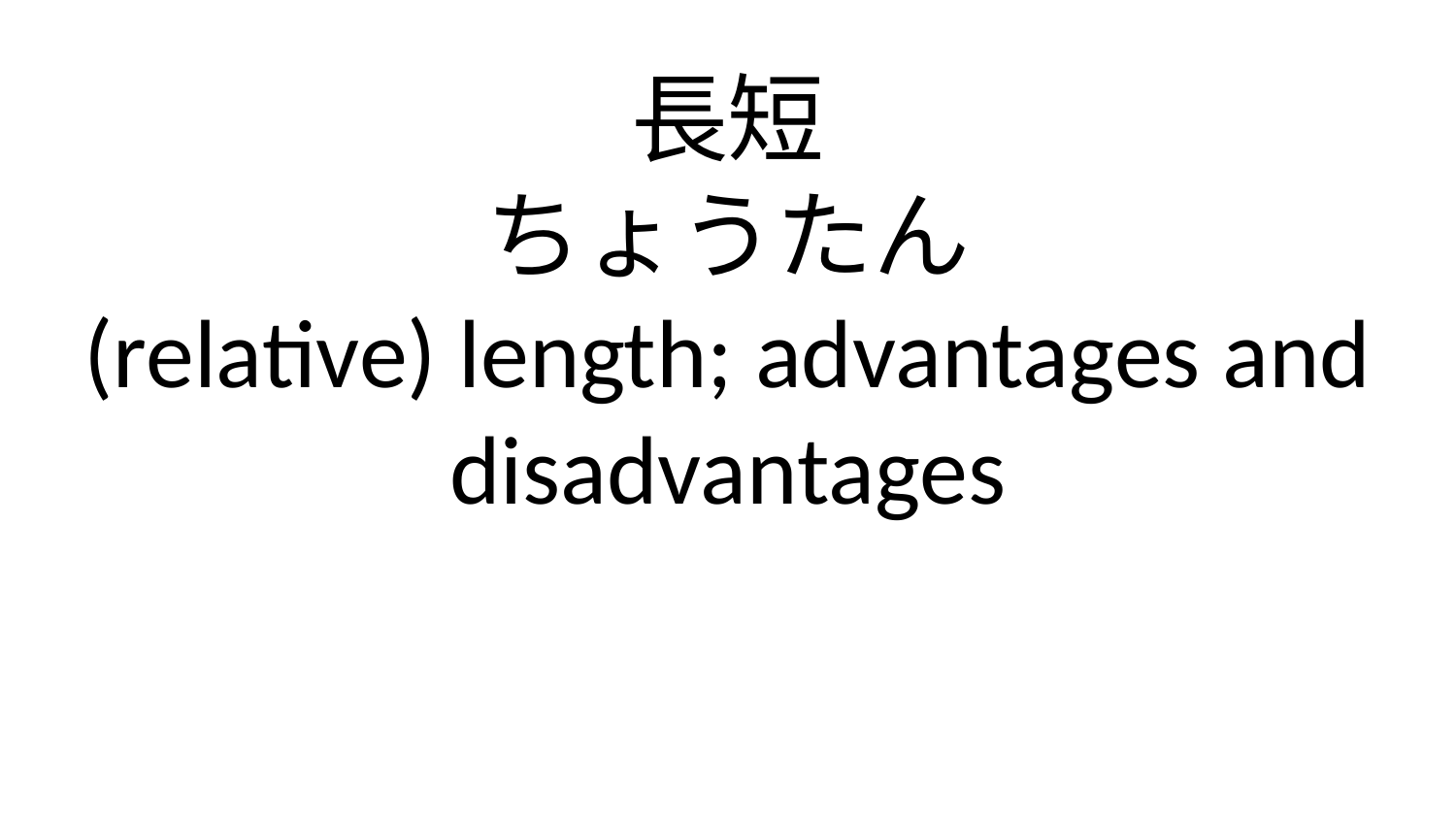

長短
ちょうたん
(relative) length; advantages and disadvantages